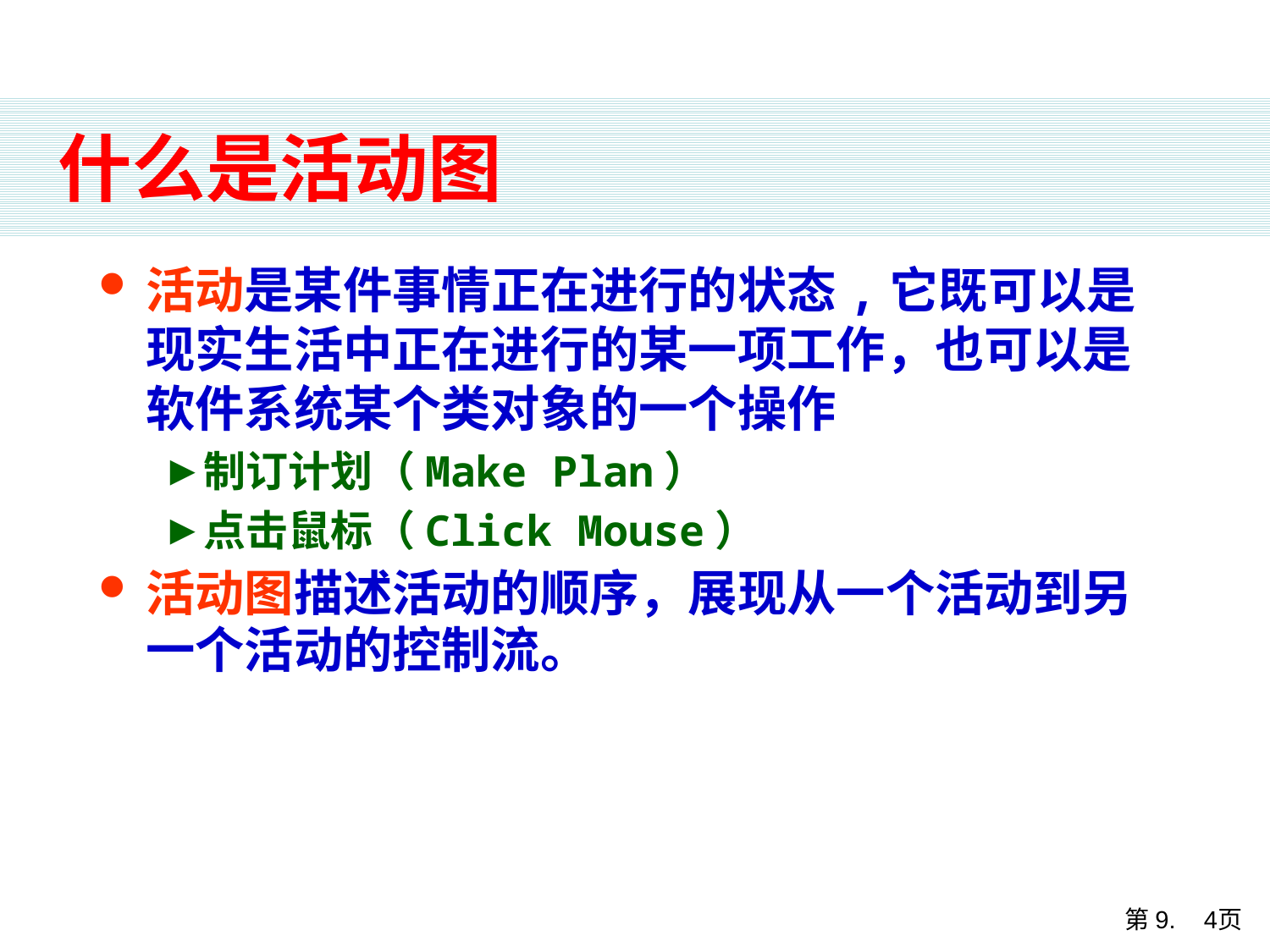

# 什么是活动图

活动是某件事情正在进行的状态,它既可以是现实生活中正在进行的某一项工作，也可以是软件系统某个类对象的一个操作
制订计划（Make Plan）
点击鼠标（Click Mouse）
活动图描述活动的顺序，展现从一个活动到另一个活动的控制流。
第9.    4页